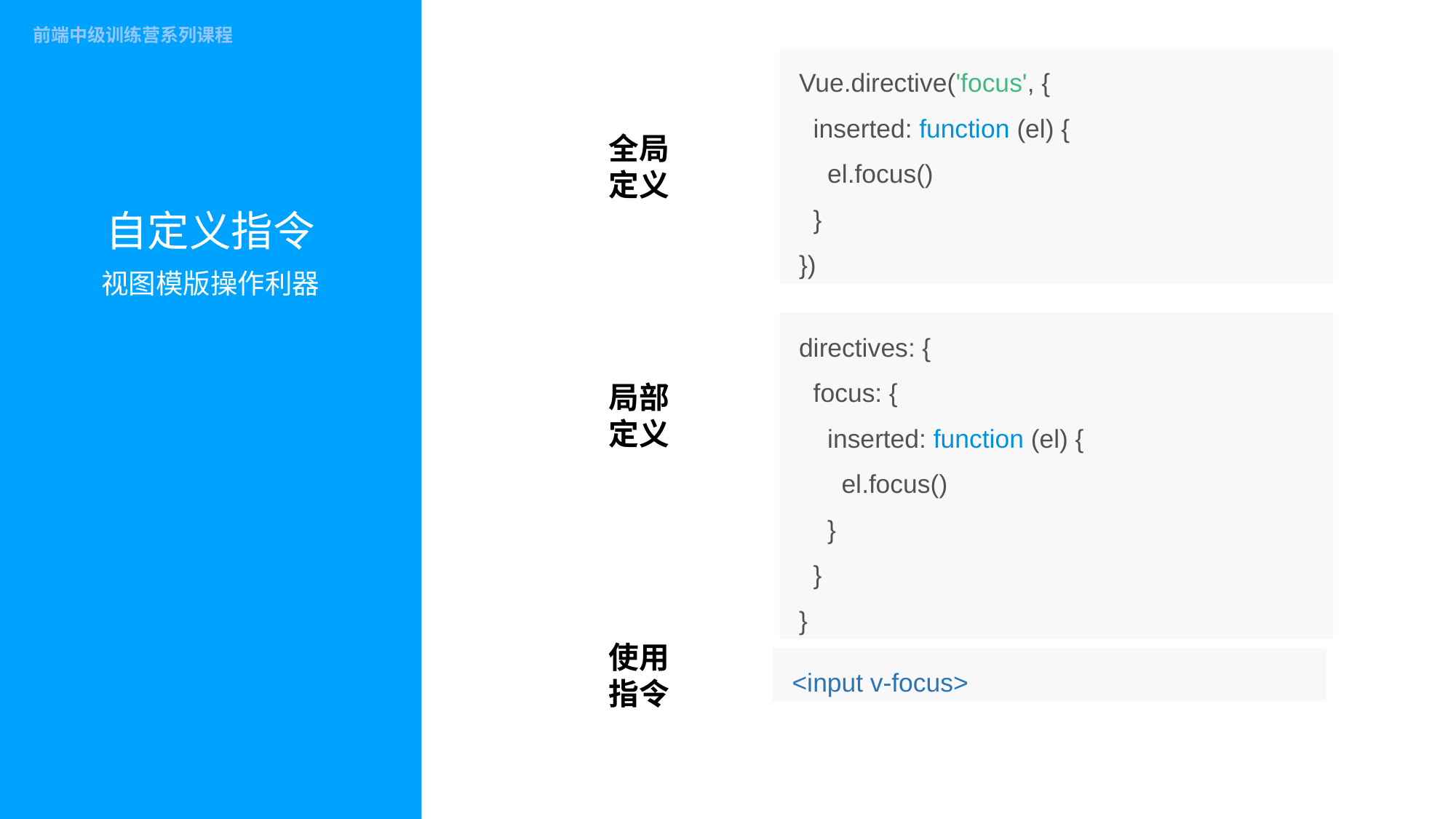

Vue.directive('focus', {
  inserted: function (el) {
    el.focus()
  }
})
全局
定义
# 自定义指令
视图模版操作利器
directives: {
  focus: {
    inserted: function (el) {
      el.focus()
    }
  }
}
局部
定义
使用
指令
<input v-focus>